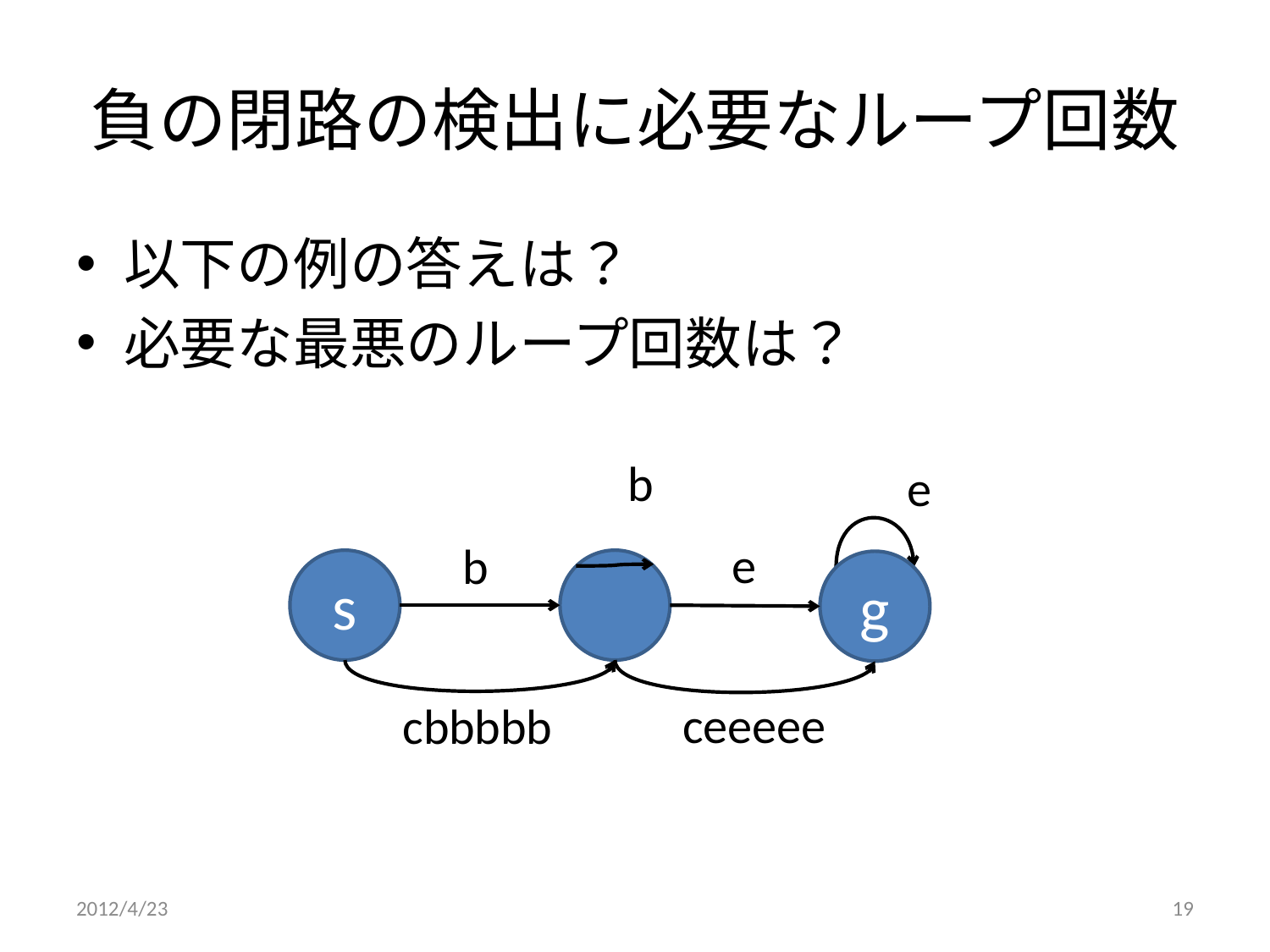

# 負の閉路の検出に必要なループ回数
以下の例の答えは？
必要な最悪のループ回数は？
b
e
e
b
s

g
ceeeee
cbbbbb
2012/4/23
19